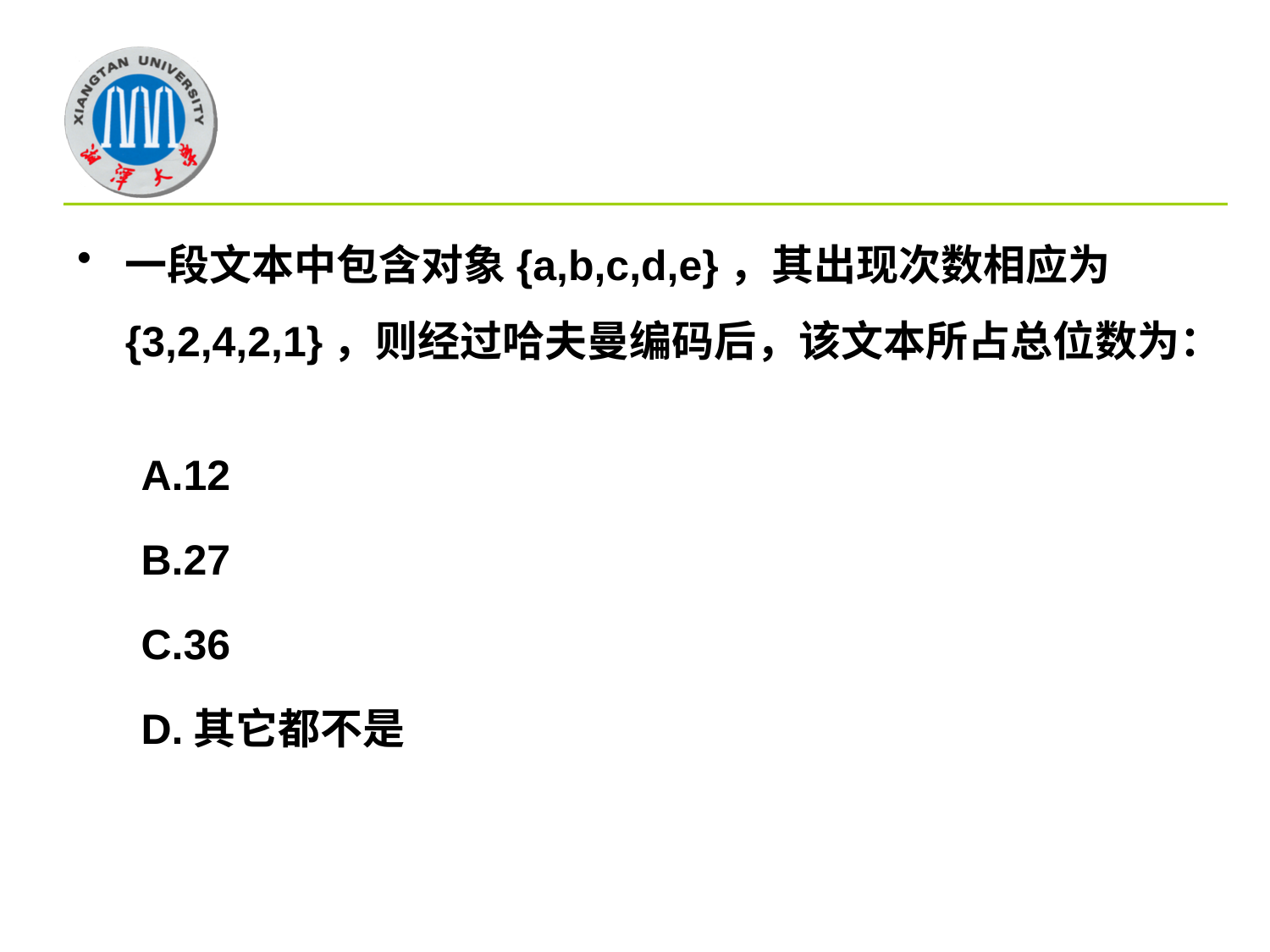

一段文本中包含对象{a,b,c,d,e}，其出现次数相应为{3,2,4,2,1}，则经过哈夫曼编码后，该文本所占总位数为：

A.12
B.27
C.36
D.其它都不是